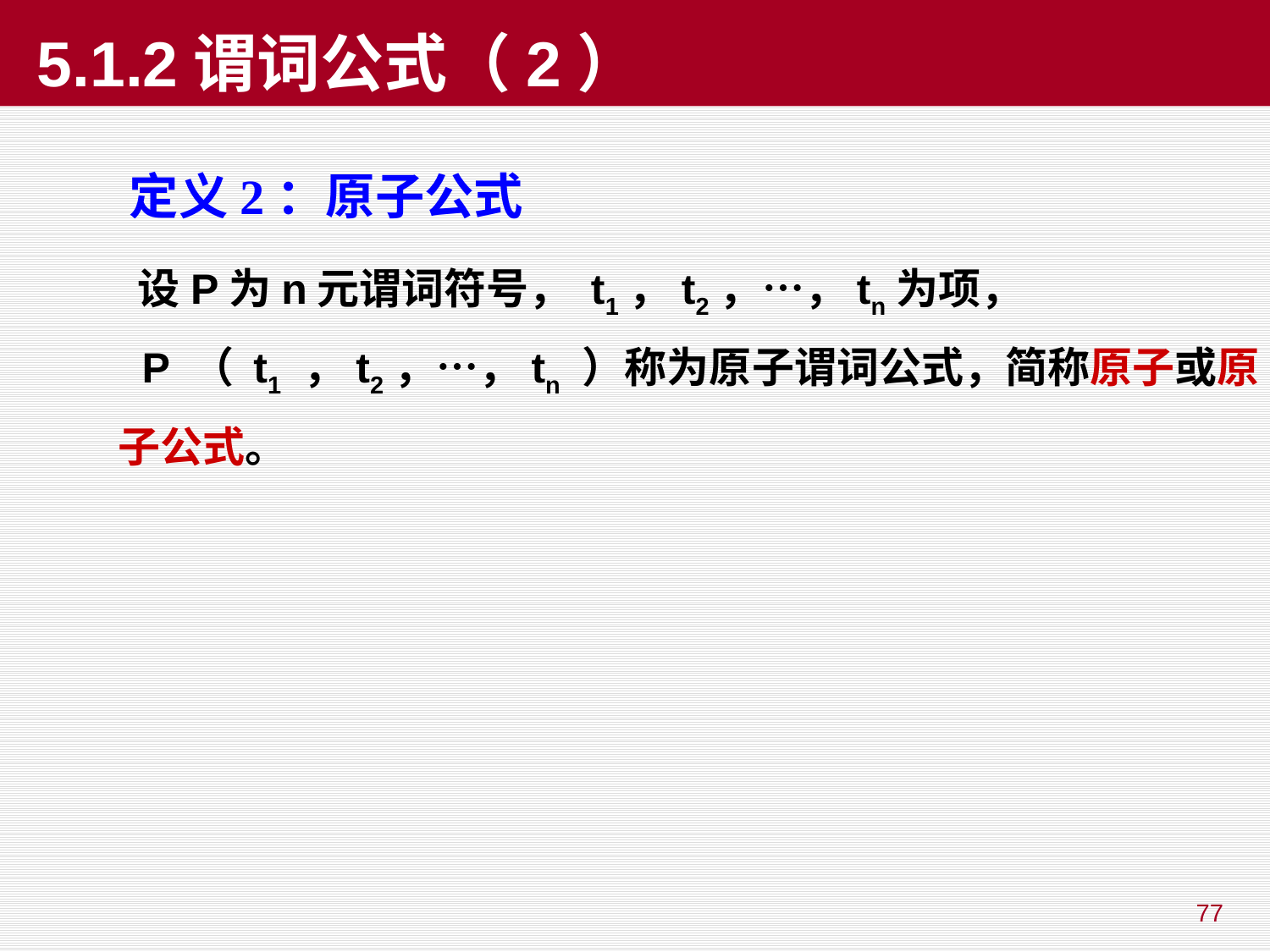

# 5.1.2谓词公式（2）
定义2：原子公式
 设P为n元谓词符号， t1，t2，…，tn为项，
  P （ t1 ，t2，…，tn ）称为原子谓词公式，简称原子或原
子公式。
77